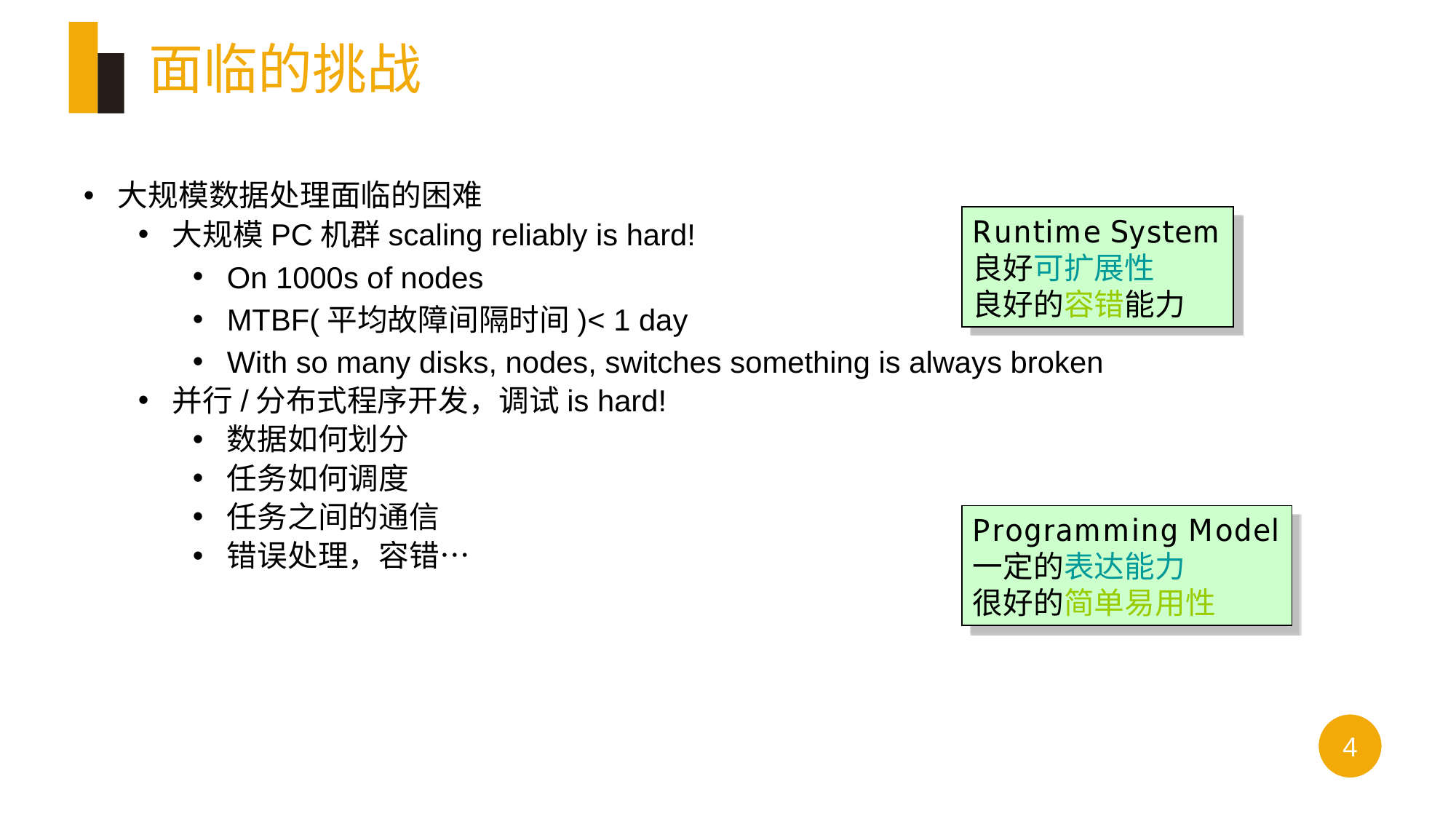

# 面临的挑战
大规模数据处理面临的困难
大规模PC机群scaling reliably is hard!
On 1000s of nodes
MTBF(平均故障间隔时间)< 1 day
With so many disks, nodes, switches something is always broken
并行/分布式程序开发，调试is hard!
数据如何划分
任务如何调度
任务之间的通信
错误处理，容错…

Runtime System
良好可扩展性
良好的容错能力
Programming Model
一定的表达能力
很好的简单易用性
4